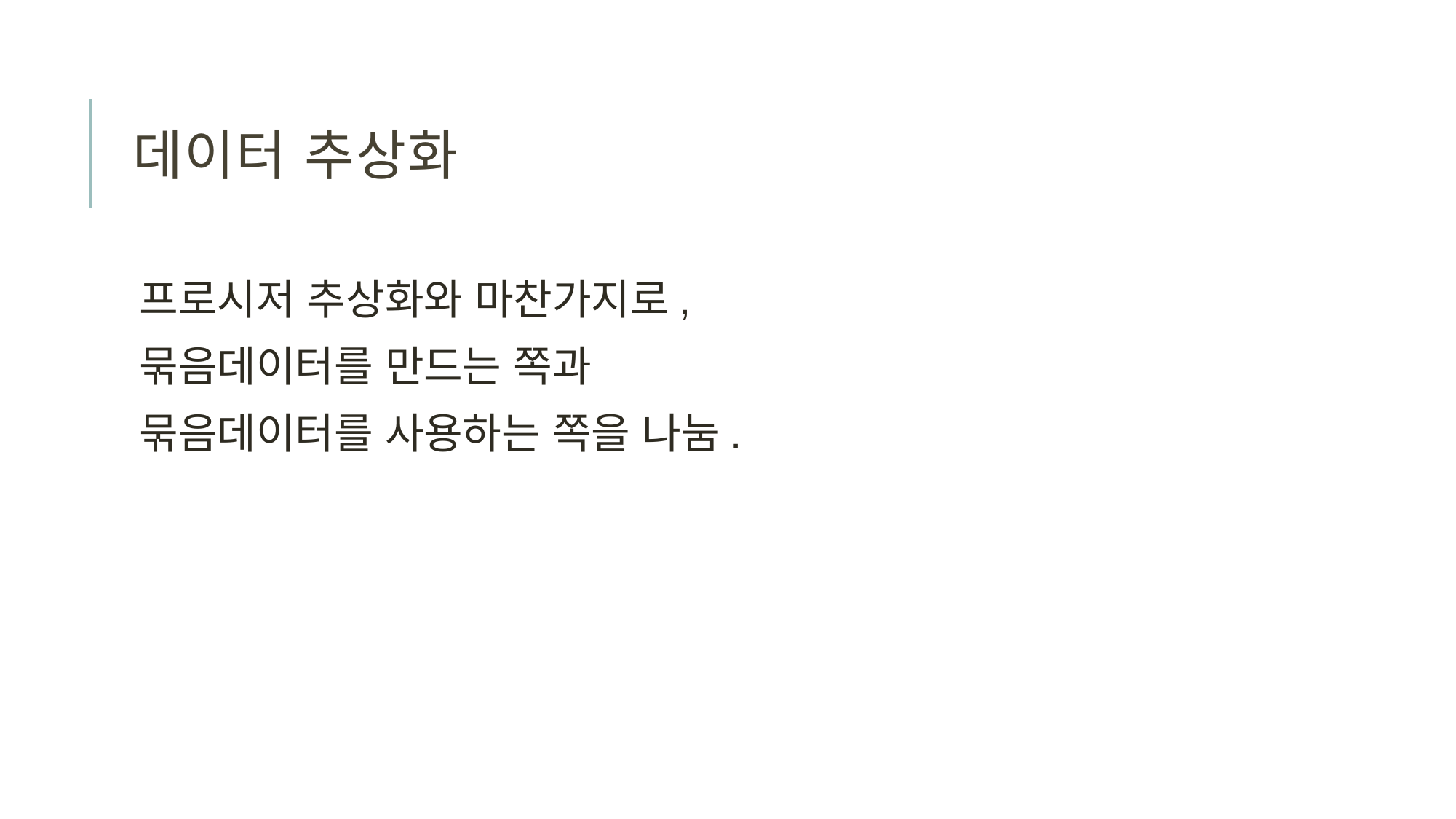

# 데이터 추상화
프로시저 추상화와 마찬가지로,
묶음데이터를 만드는 쪽과
묶음데이터를 사용하는 쪽을 나눔.